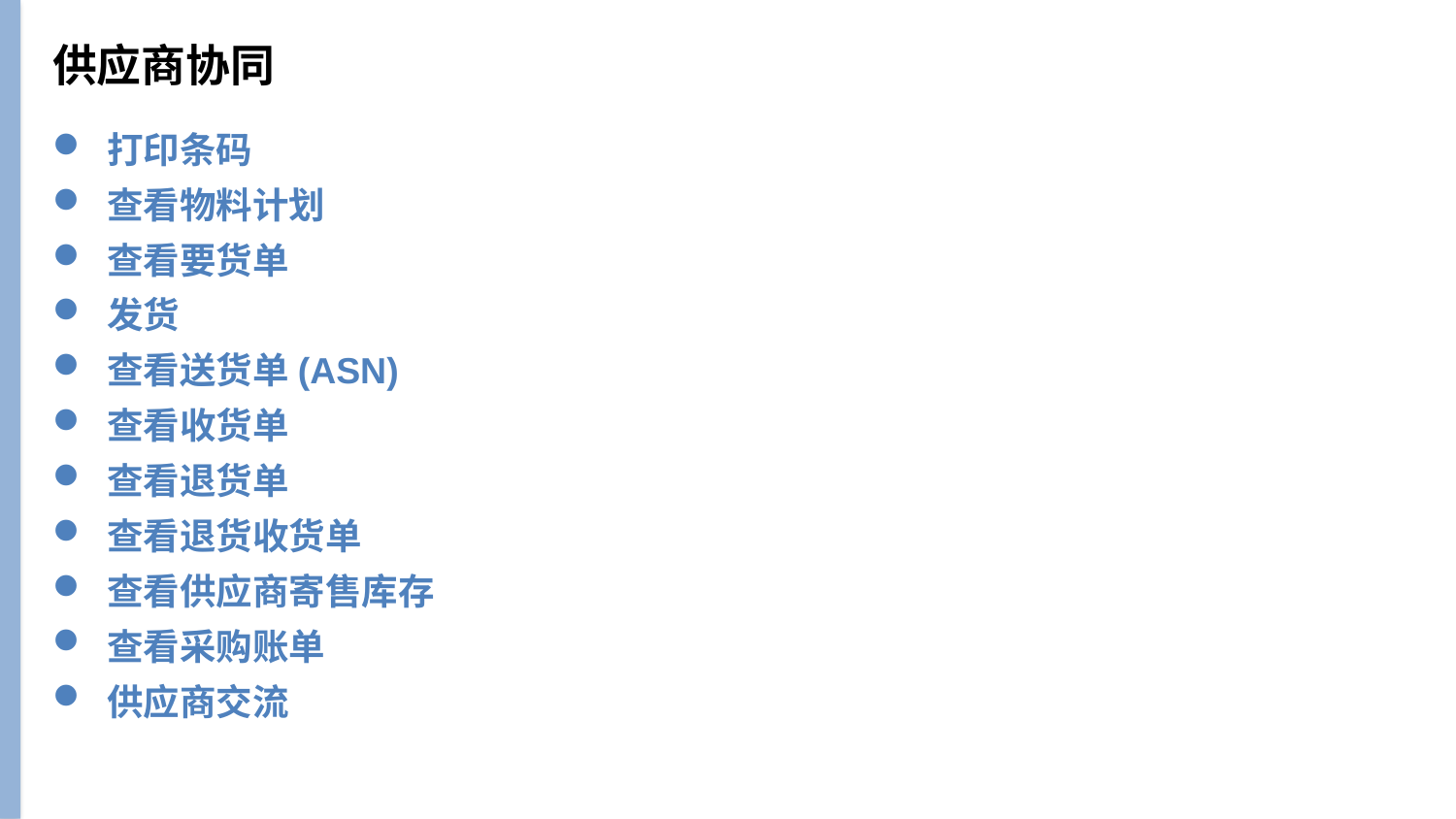

# 供应商协同
打印条码
查看物料计划
查看要货单
发货
查看送货单(ASN)
查看收货单
查看退货单
查看退货收货单
查看供应商寄售库存
查看采购账单
供应商交流